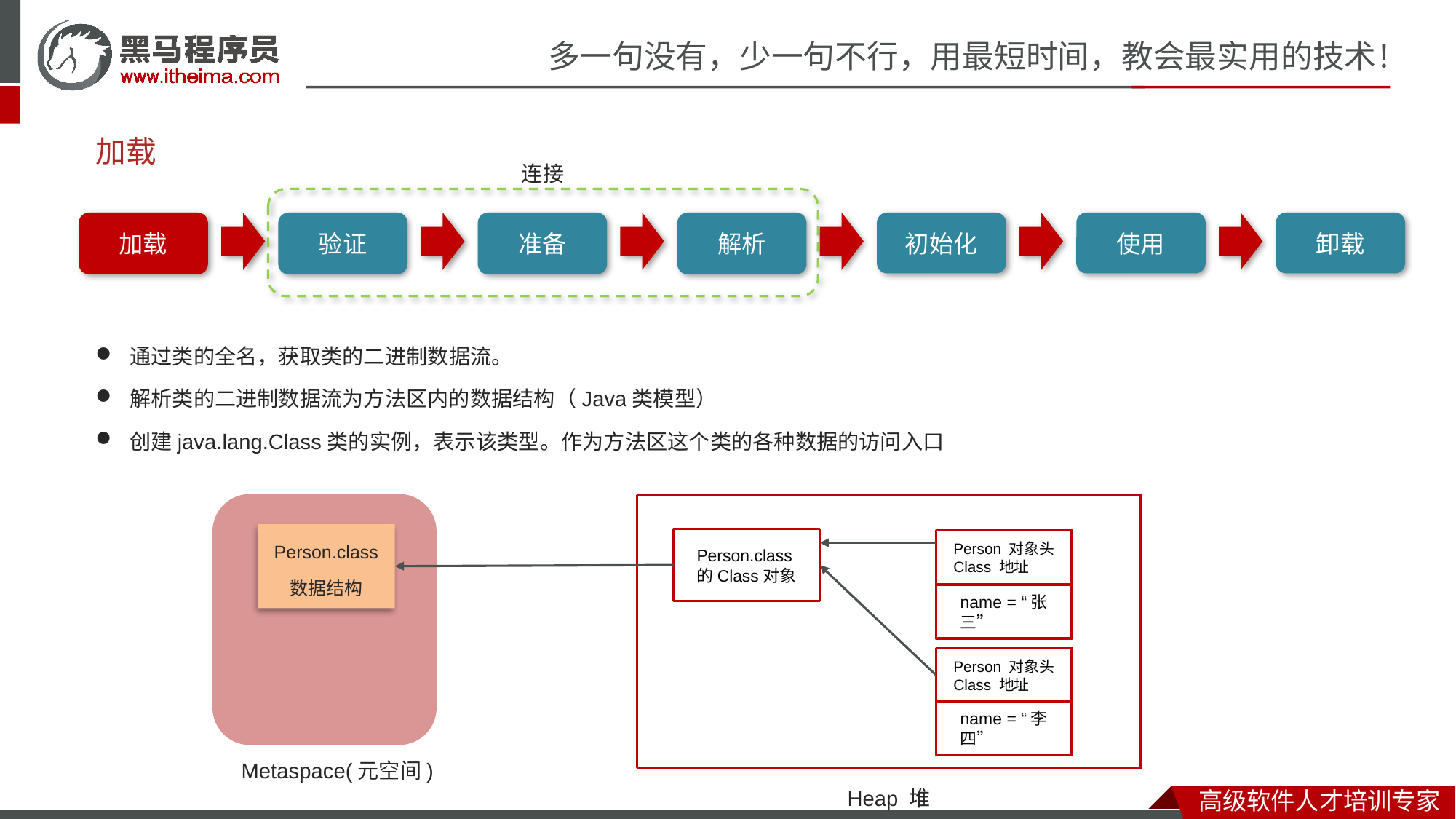

# 加载
连接

加载

验证

准备

解析

初始化

使用

卸载
通过类的全名，获取类的二进制数据流。
解析类的二进制数据流为方法区内的数据结构（Java类模型）
创建java.lang.Class类的实例，表示该类型。作为方法区这个类的各种数据的访问入口

Person.class
数据结构

Heap 堆
Person.class
的Class对象
Person 对象头
Class 地址
name = “张三”
Person 对象头
Class 地址
name = “李四”
Metaspace(元空间)